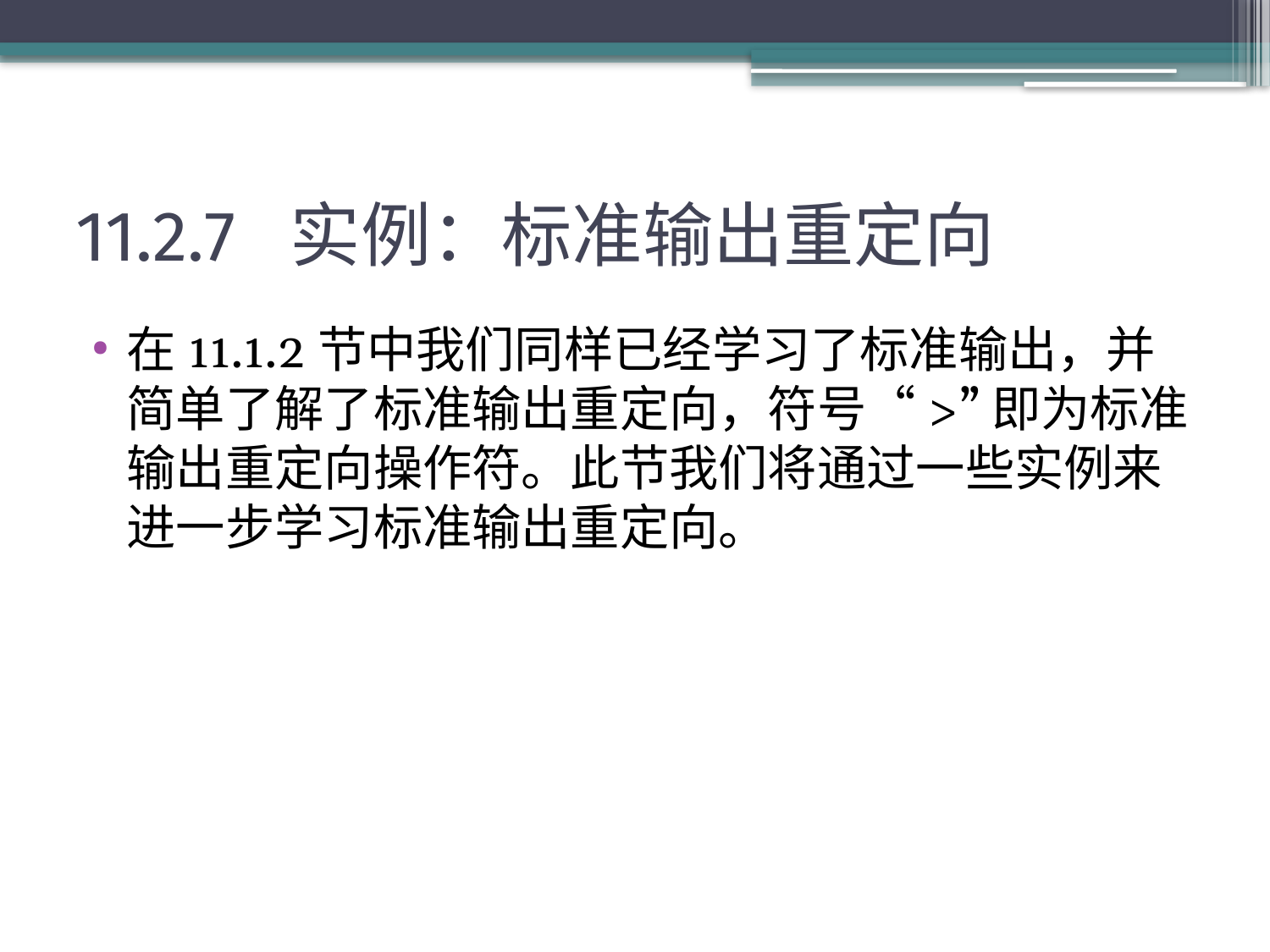

# 11.2.7  实例：标准输出重定向
在11.1.2节中我们同样已经学习了标准输出，并简单了解了标准输出重定向，符号“>”即为标准输出重定向操作符。此节我们将通过一些实例来进一步学习标准输出重定向。